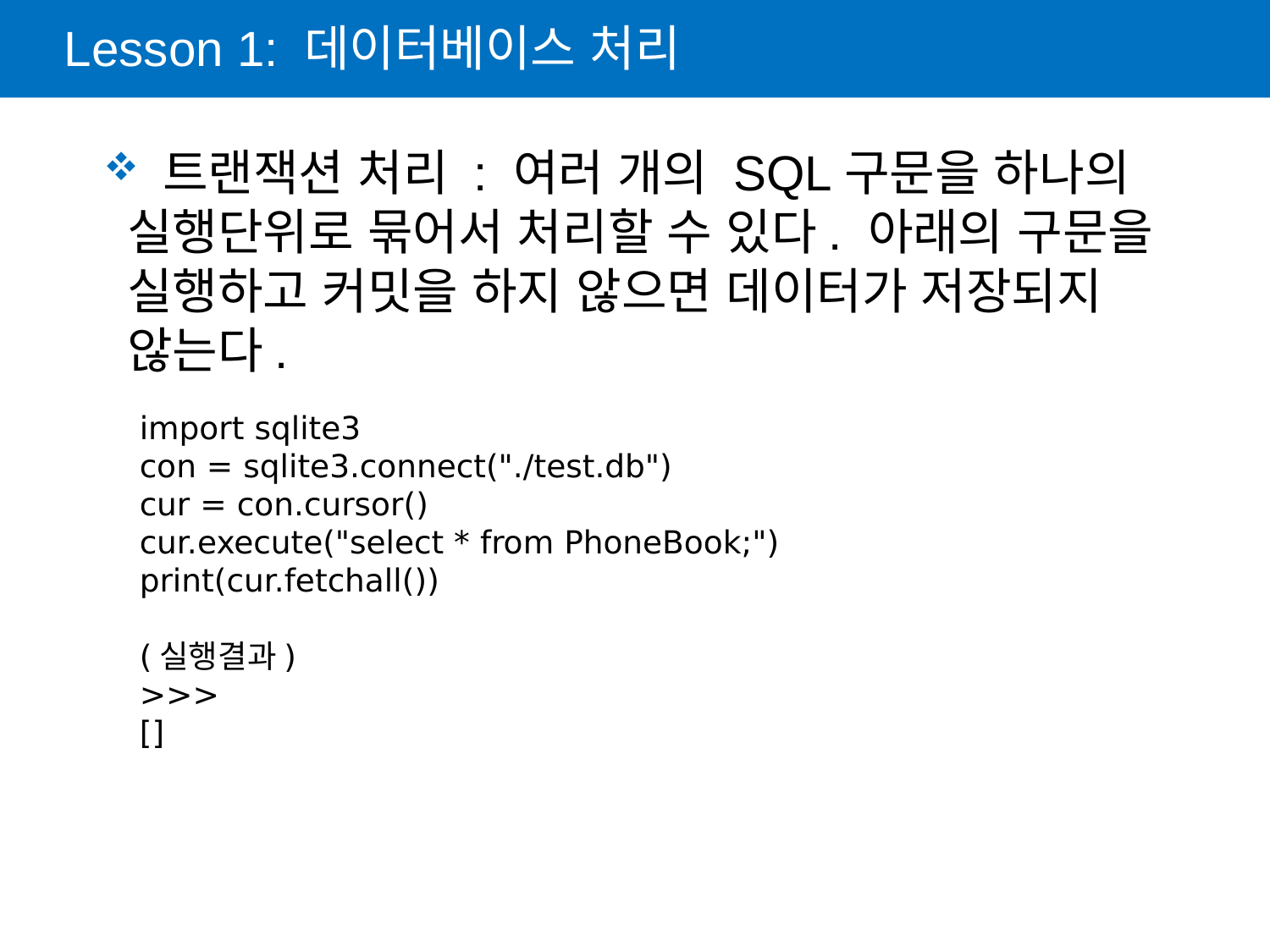

# Lesson 1: 데이터베이스 처리
 트랜잭션 처리 : 여러 개의 SQL구문을 하나의 실행단위로 묶어서 처리할 수 있다. 아래의 구문을 실행하고 커밋을 하지 않으면 데이터가 저장되지 않는다.
import sqlite3
con = sqlite3.connect("./test.db")
cur = con.cursor()
cur.execute("select * from PhoneBook;")
print(cur.fetchall())

(실행결과)
>>>
[]